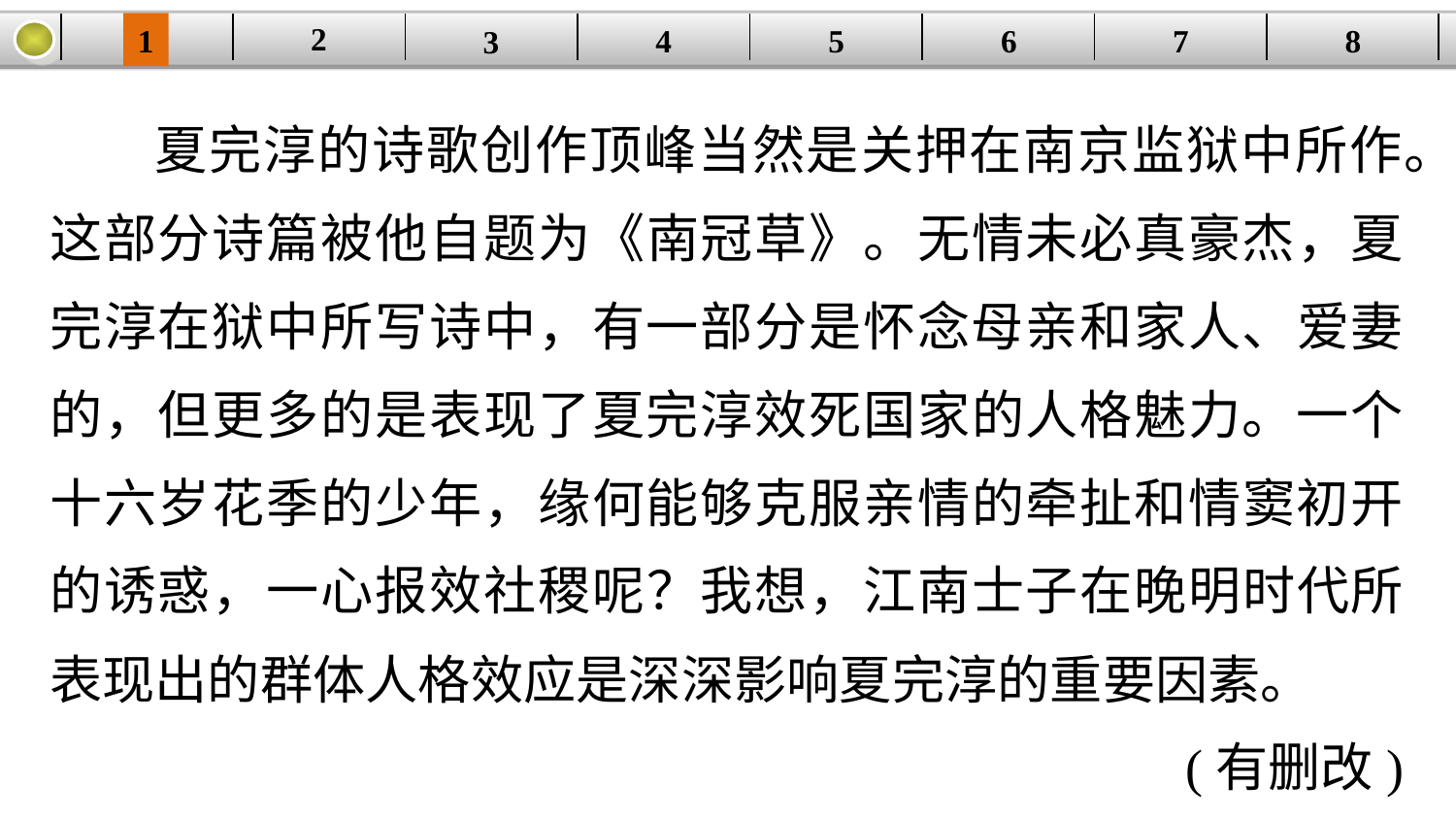

2
1
8
7
6
|  |  |  |  |  |  |  |  |
| --- | --- | --- | --- | --- | --- | --- | --- |
5
4
3

夏完淳的诗歌创作顶峰当然是关押在南京监狱中所作。这部分诗篇被他自题为《南冠草》。无情未必真豪杰，夏完淳在狱中所写诗中，有一部分是怀念母亲和家人、爱妻的，但更多的是表现了夏完淳效死国家的人格魅力。一个十六岁花季的少年，缘何能够克服亲情的牵扯和情窦初开的诱惑，一心报效社稷呢？我想，江南士子在晚明时代所表现出的群体人格效应是深深影响夏完淳的重要因素。
(有删改)